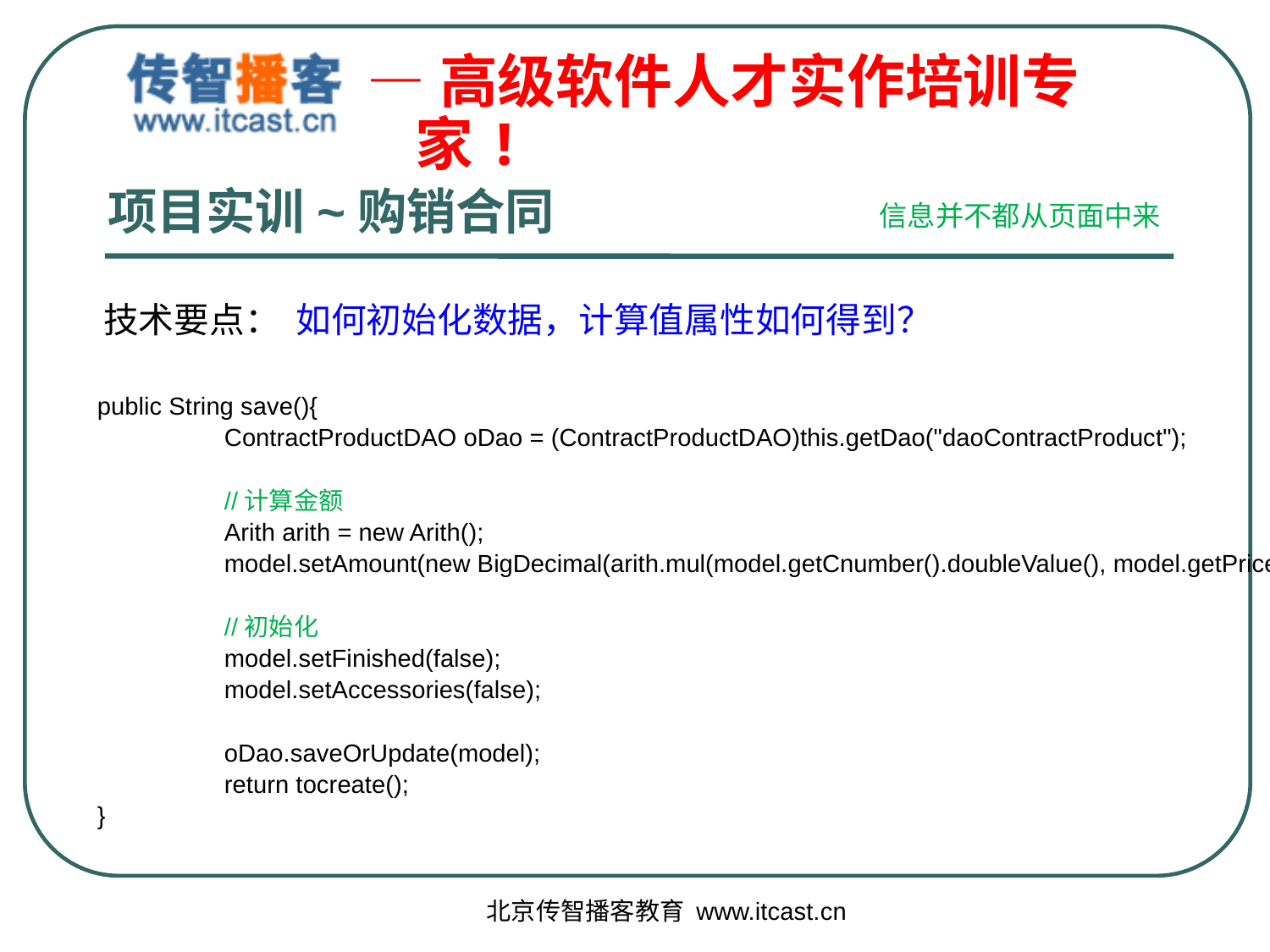

# 项目实训~购销合同
信息并不都从页面中来
技术要点：  如何初始化数据，计算值属性如何得到？

public String save(){
	ContractProductDAO oDao = (ContractProductDAO)this.getDao("daoContractProduct");

	//计算金额
	Arith arith = new Arith();
	model.setAmount(new BigDecimal(arith.mul(model.getCnumber().doubleValue(), model.getPrice().doubleValue())));

	//初始化
	model.setFinished(false);
	model.setAccessories(false);

	oDao.saveOrUpdate(model);
	return tocreate();
}
北京传智播客教育 www.itcast.cn